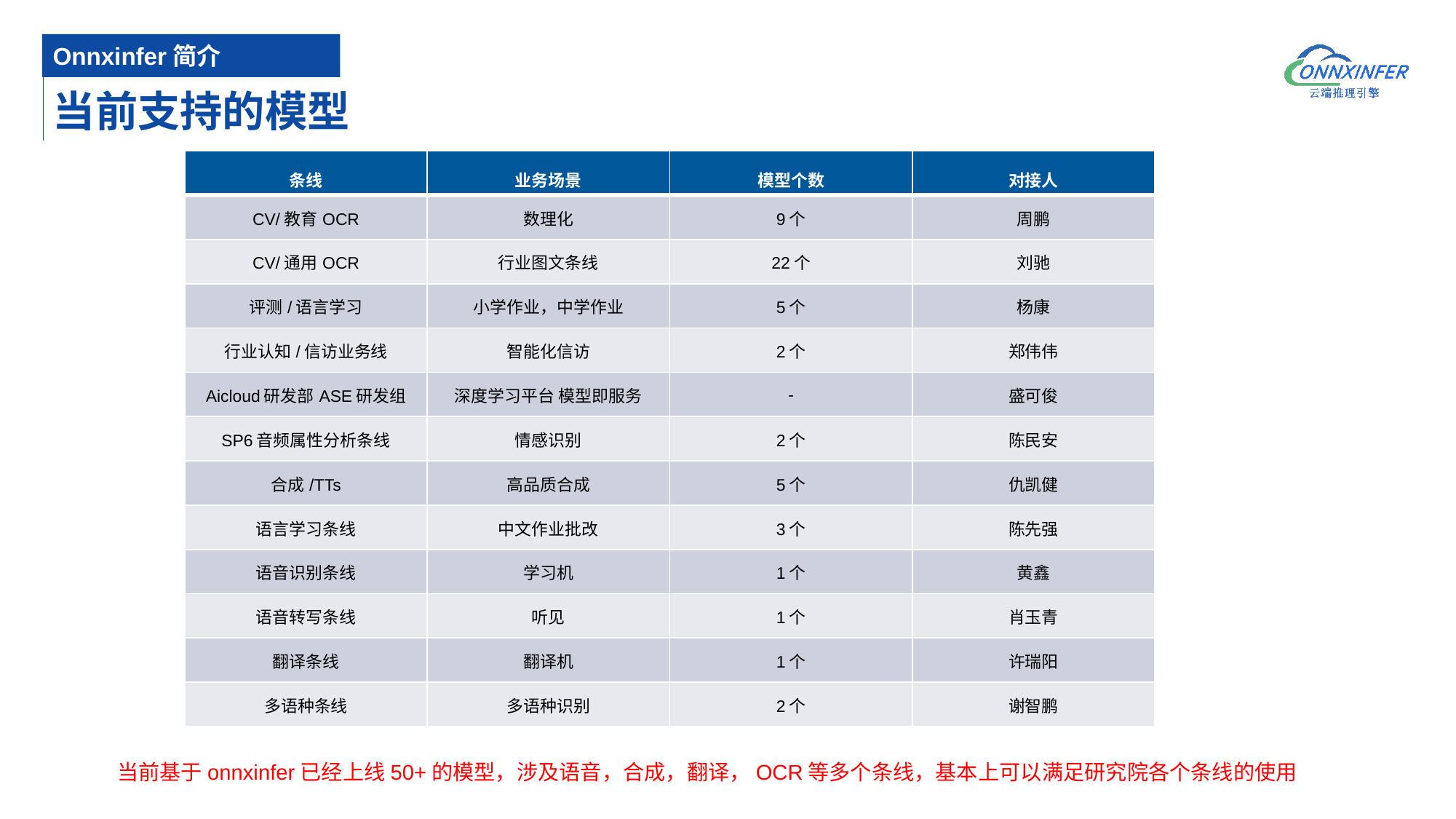

Onnxinfer简介
# 当前支持的模型
| 条线 | 业务场景 | 模型个数 | 对接人 |
| --- | --- | --- | --- |
| CV/教育OCR | 数理化 | 9个 | 周鹏 |
| CV/通用OCR | 行业图文条线 | 22个 | 刘驰 |
| 评测/语言学习 | 小学作业，中学作业 | 5个 | 杨康 |
| 行业认知/信访业务线 | 智能化信访 | 2个 | 郑伟伟 |
| Aicloud研发部ASE研发组 | 深度学习平台 模型即服务 | - | 盛可俊 |
| SP6音频属性分析条线 | 情感识别 | 2个 | 陈民安 |
| 合成/TTs | 高品质合成 | 5个 | 仇凯健 |
| 语言学习条线 | 中文作业批改 | 3个 | 陈先强 |
| 语音识别条线 | 学习机 | 1个 | 黄鑫 |
| 语音转写条线 | 听见 | 1个 | 肖玉青 |
| 翻译条线 | 翻译机 | 1个 | 许瑞阳 |
| 多语种条线 | 多语种识别 | 2个 | 谢智鹏 |
当前基于onnxinfer已经上线50+的模型，涉及语音，合成，翻译，OCR等多个条线，基本上可以满足研究院各个条线的使用